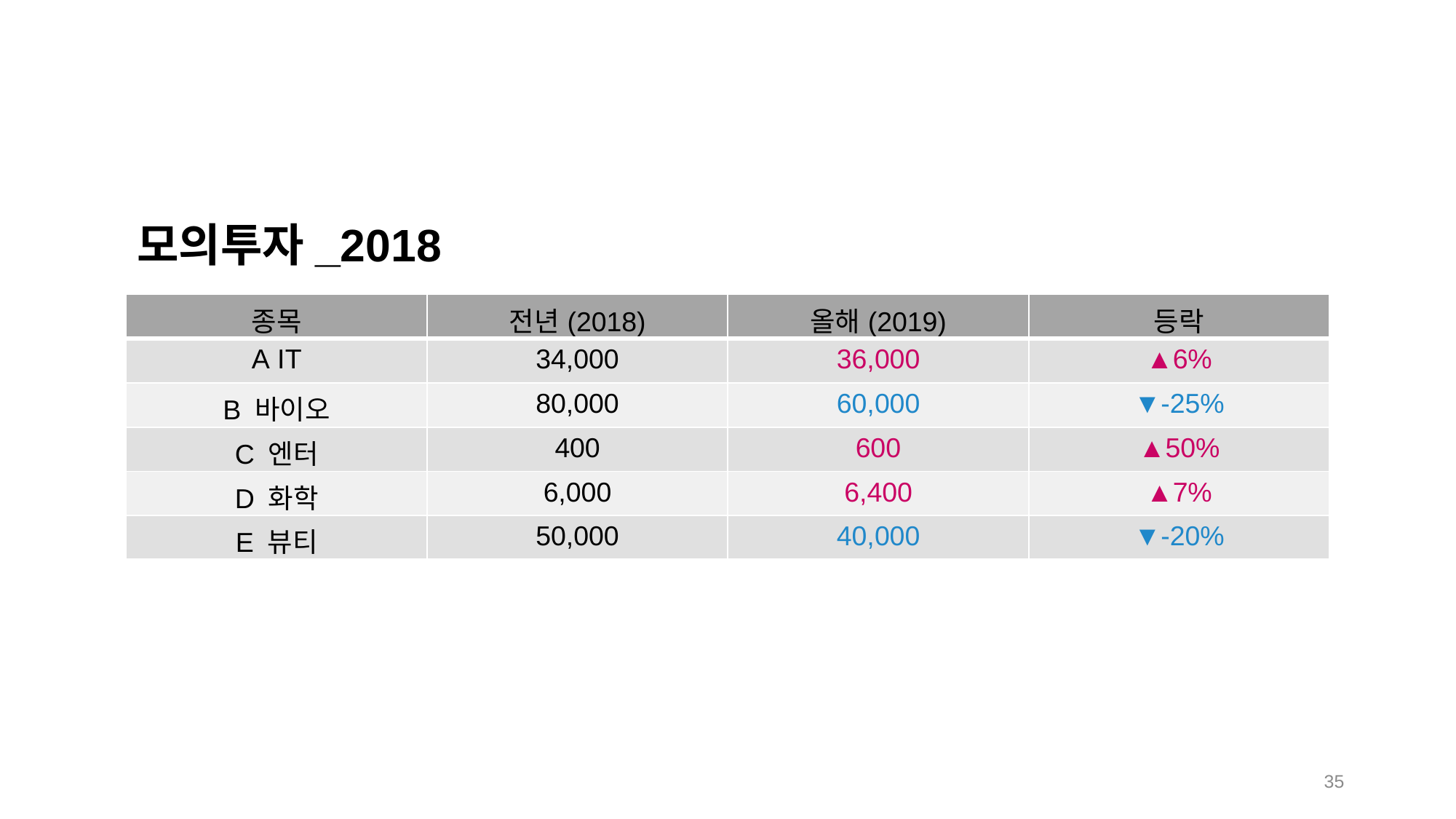

모의투자_2018
| 종목 | 전년(2018) | 올해(2019) | 등락 |
| --- | --- | --- | --- |
| A IT | 34,000 | 36,000 | ▲6% |
| B 바이오 | 80,000 | 60,000 | ▼-25% |
| C 엔터 | 400 | 600 | ▲50% |
| D 화학 | 6,000 | 6,400 | ▲7% |
| E 뷰티 | 50,000 | 40,000 | ▼-20% |
35